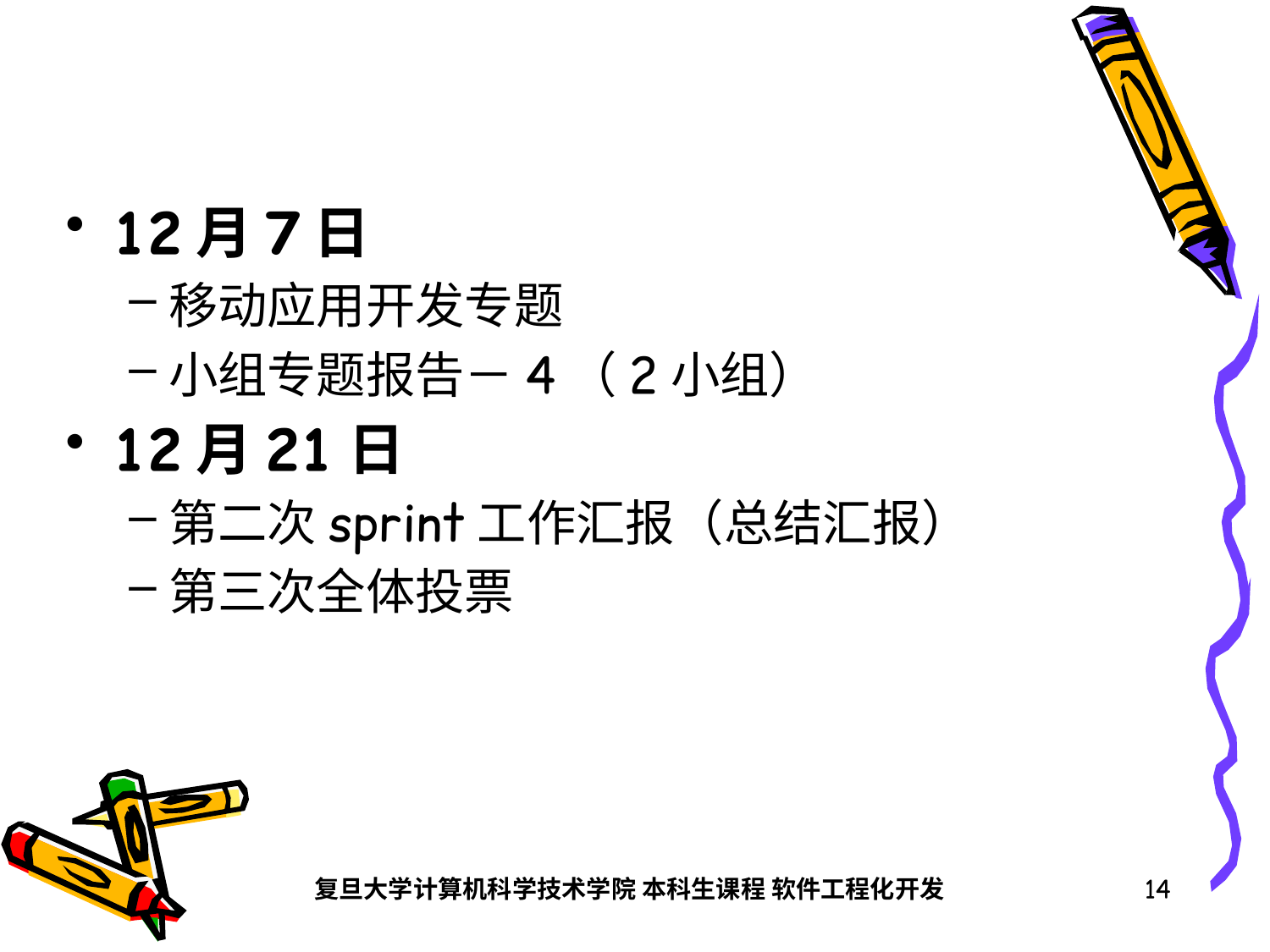

#
12月7日
移动应用开发专题
小组专题报告－4（2小组）
12月21日
第二次sprint工作汇报（总结汇报）
第三次全体投票

复旦大学计算机科学技术学院 本科生课程 软件工程化开发
14